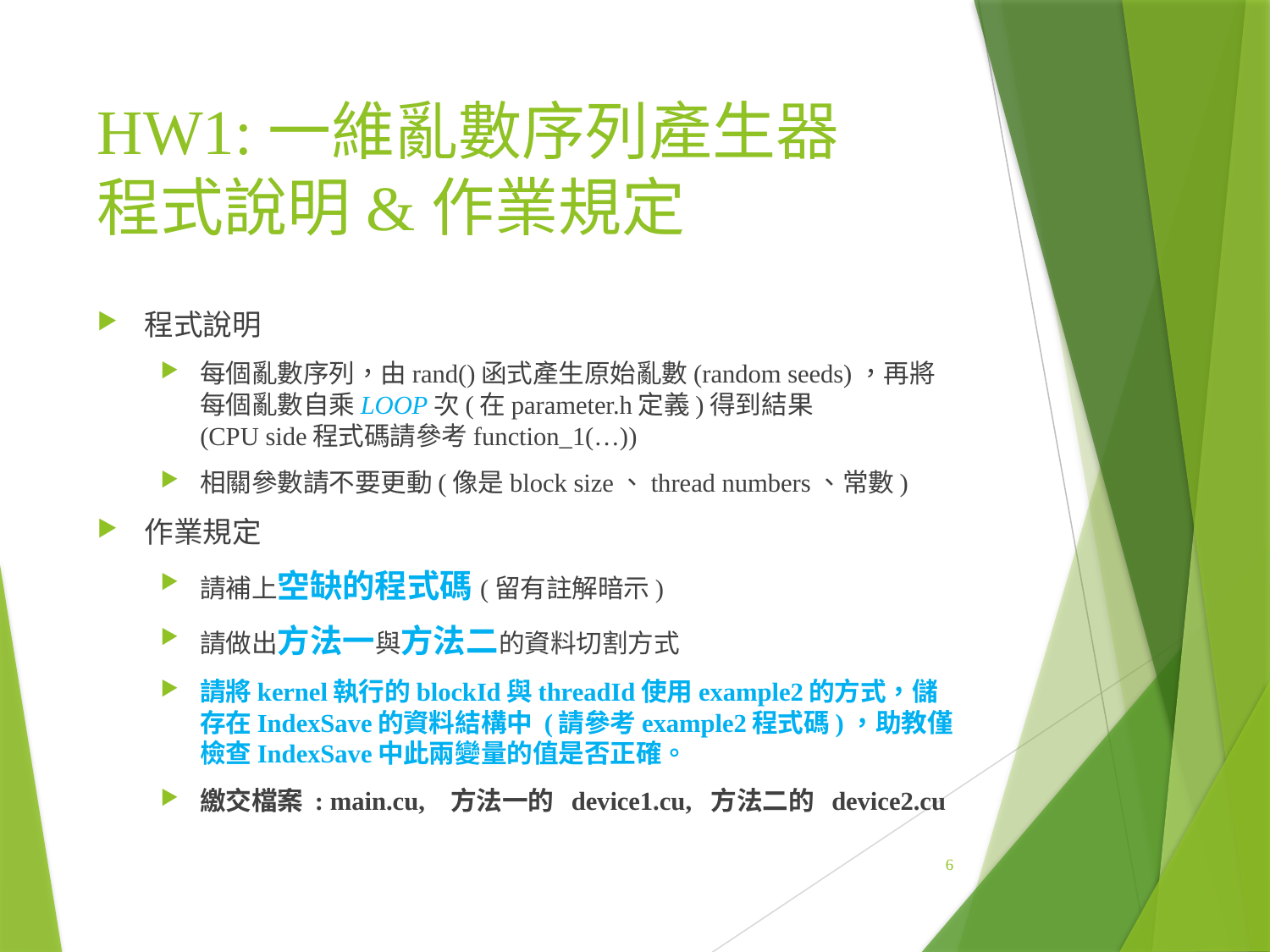

# HW1:一維亂數序列產生器 程式說明&作業規定
程式說明
每個亂數序列，由rand()函式產生原始亂數(random seeds)，再將每個亂數自乘LOOP次(在parameter.h定義)得到結果
(CPU side程式碼請參考function_1(…))
相關參數請不要更動(像是block size、thread numbers、常數)
作業規定
請補上空缺的程式碼(留有註解暗示)
請做出方法一與方法二的資料切割方式
請將kernel執行的blockId與threadId使用example2的方式，儲存在IndexSave的資料結構中 (請參考example2程式碼)，助教僅檢查IndexSave中此兩變量的值是否正確。
繳交檔案 : main.cu,   方法一的  device1.cu,  方法二的  device2.cu

6